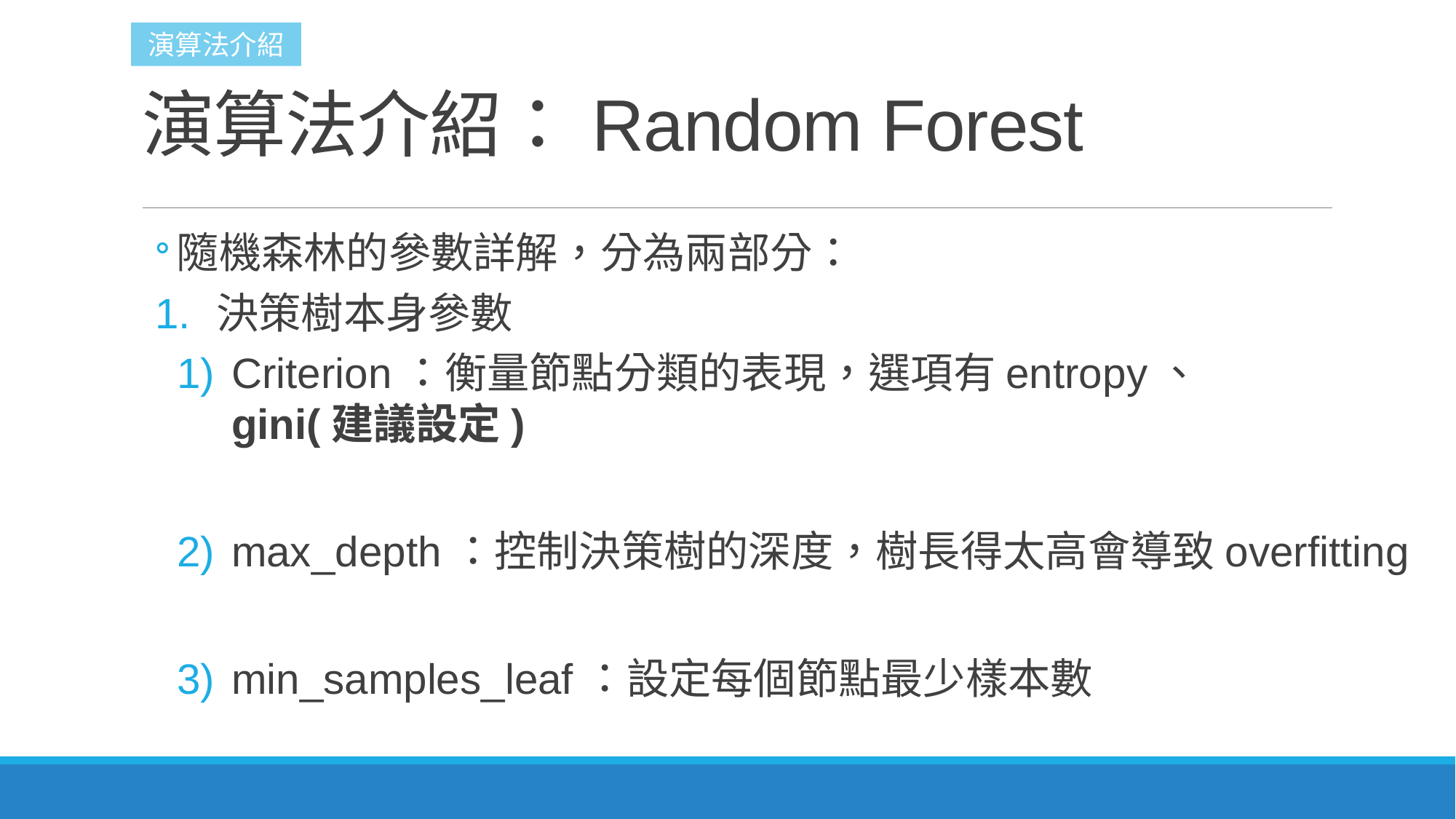

演算法介紹
# 演算法介紹：Random Forest
隨機森林的參數詳解，分為兩部分：
決策樹本身參數
Criterion：衡量節點分類的表現，選項有entropy、
gini(建議設定)

max_depth：控制決策樹的深度，樹長得太高會導致overfitting

min_samples_leaf：設定每個節點最少樣本數